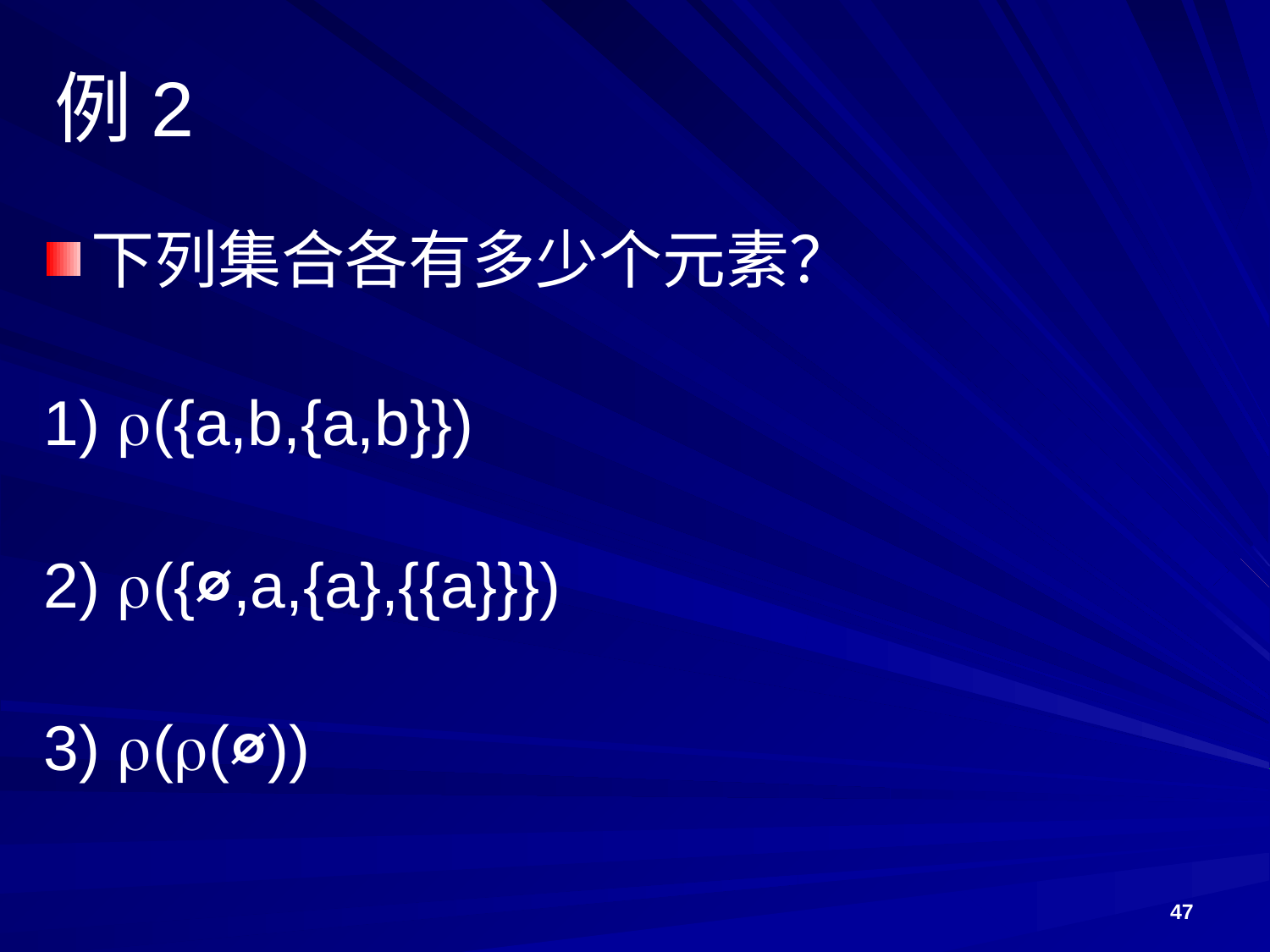

# 例2
下列集合各有多少个元素？

1) ρ({a,b,{a,b}})

2) ρ({∅,a,{a},{{a}}})

3) ρ(ρ(∅))
47